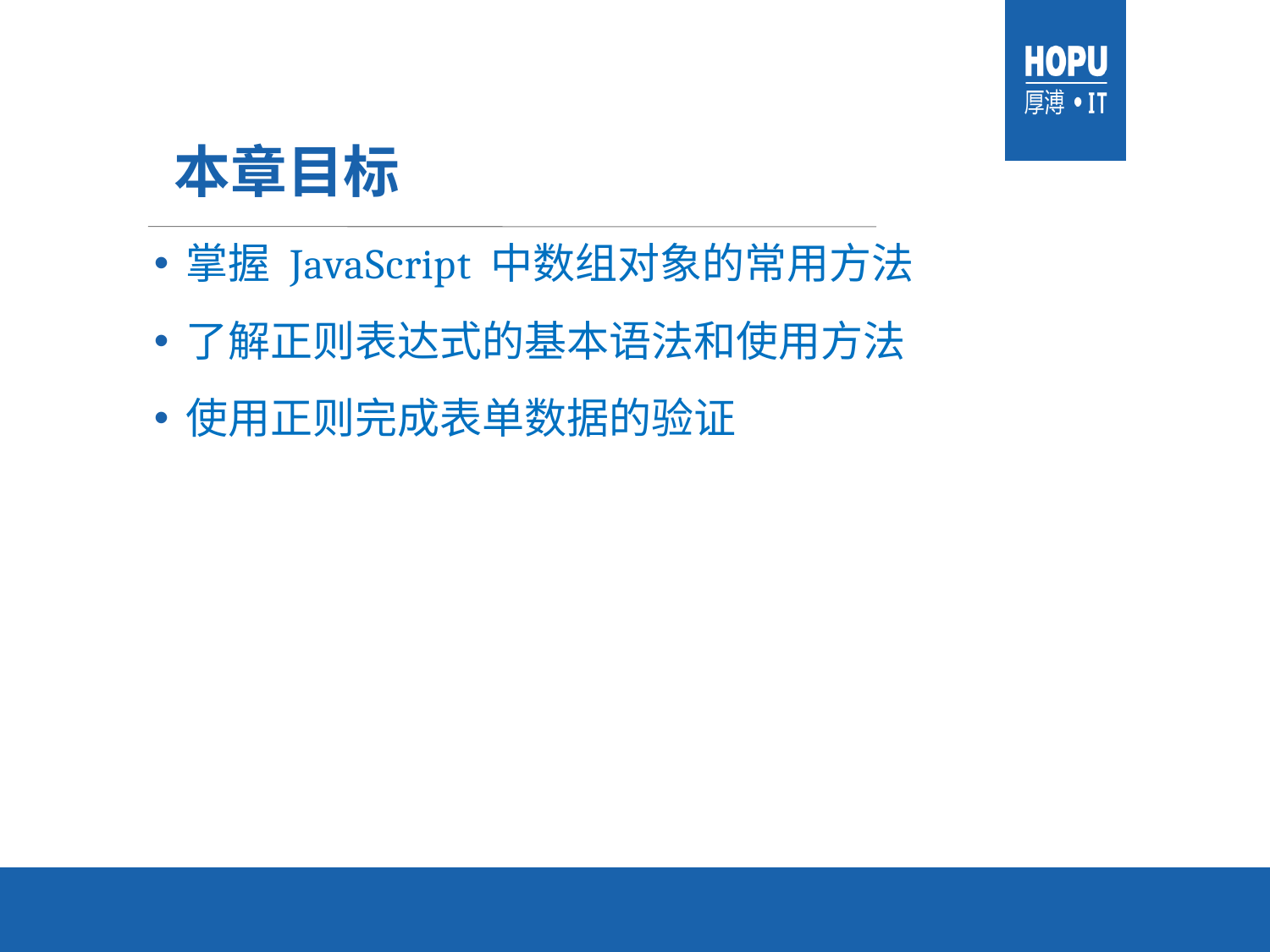

# 本章目标
掌握 JavaScript 中数组对象的常用方法
了解正则表达式的基本语法和使用方法
使用正则完成表单数据的验证